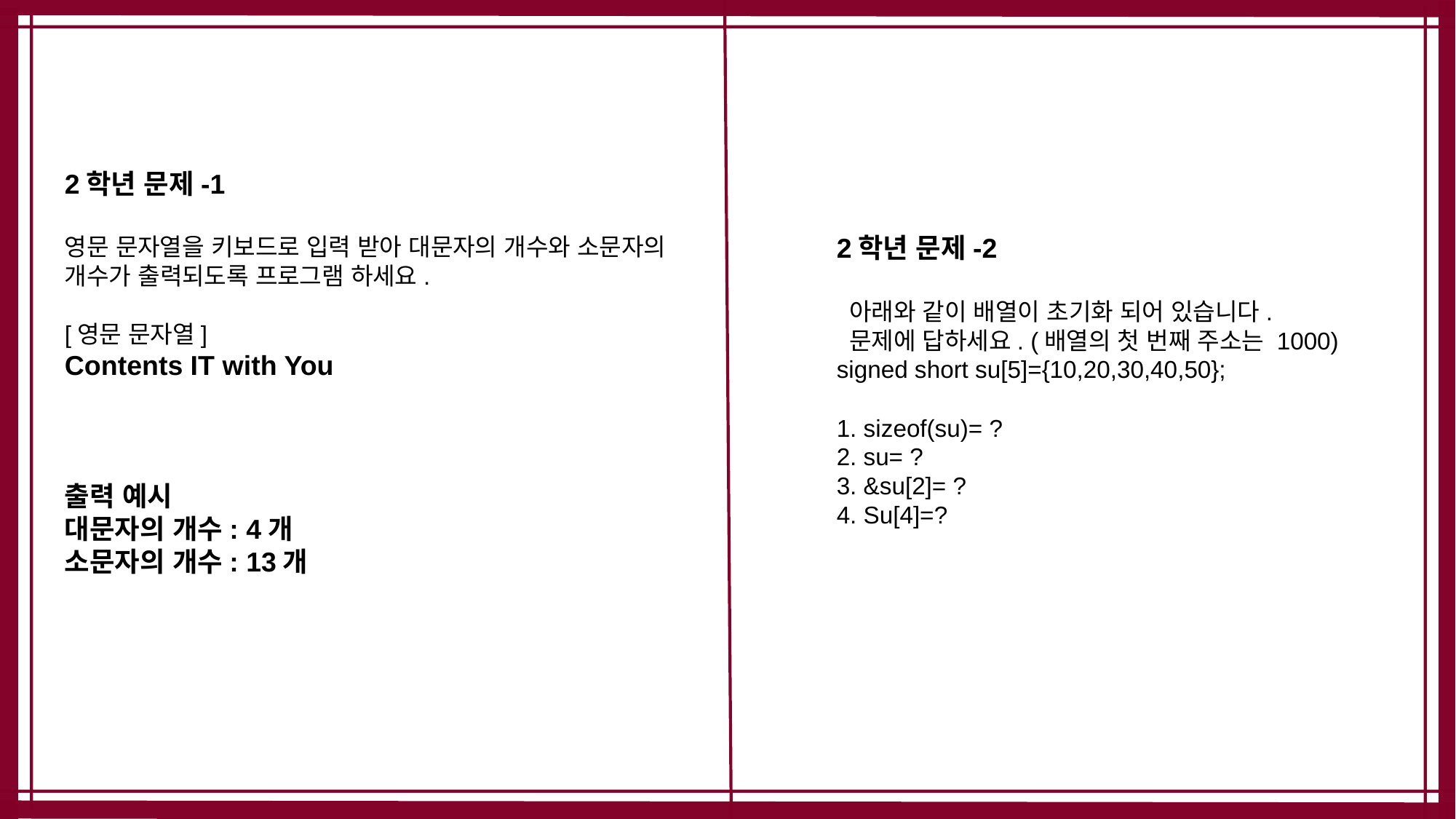

2학년 문제-1

영문 문자열을 키보드로 입력 받아 대문자의 개수와 소문자의 개수가 출력되도록 프로그램 하세요.

[영문 문자열]
Contents IT with You

출력 예시
대문자의 개수: 4개
소문자의 개수: 13개

2학년 문제-2

 아래와 같이 배열이 초기화 되어 있습니다.
 문제에 답하세요. (배열의 첫 번째 주소는 1000)
signed short su[5]={10,20,30,40,50};

1. sizeof(su)= ?
2. su= ?
3. &su[2]= ?
4. Su[4]=?